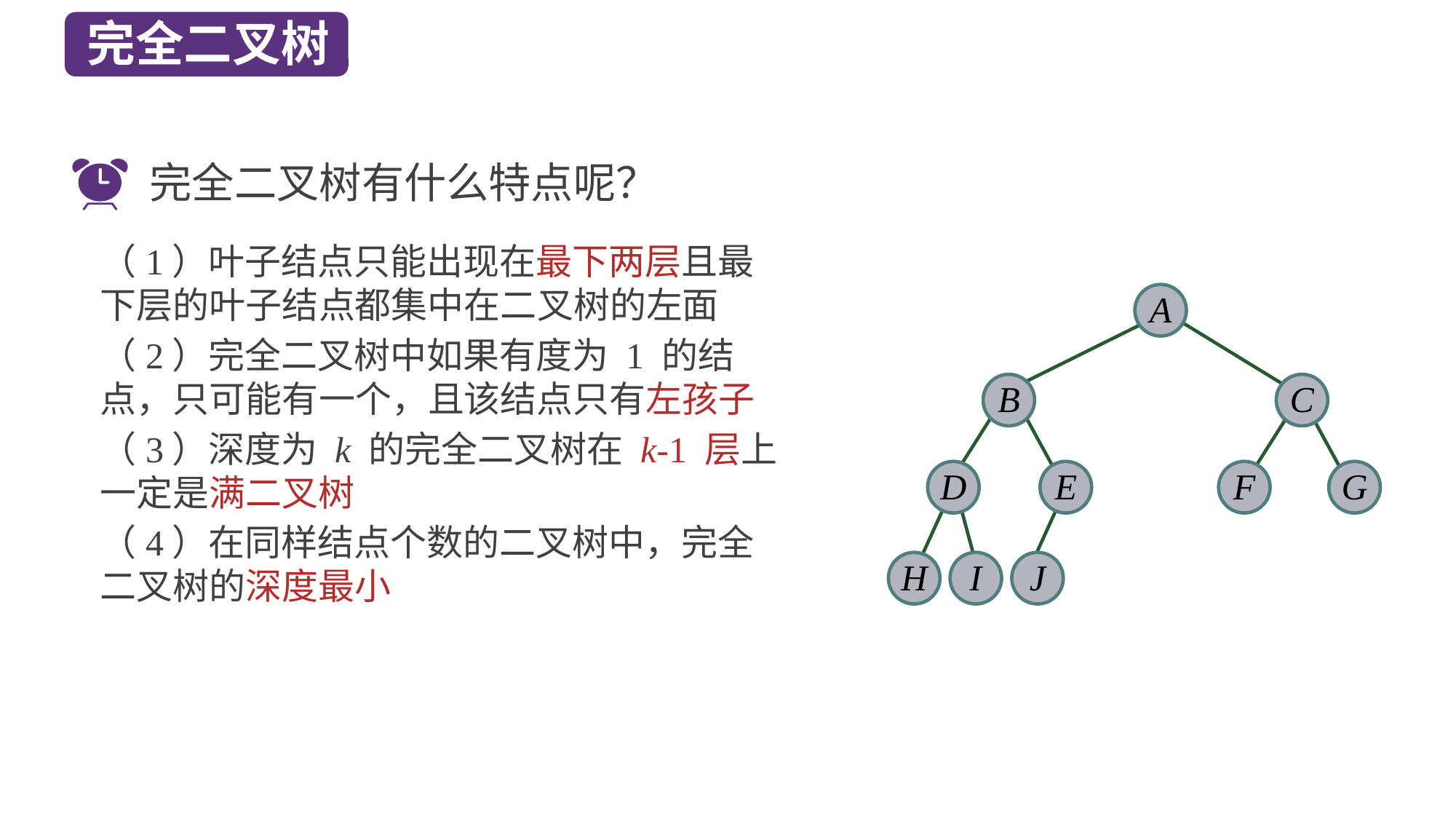

完全二叉树

完全二叉树有什么特点呢？

（1）叶子结点只能出现在最下两层且最下层的叶子结点都集中在二叉树的左面
A

B
C

D
E
F
G

H
I
J
（2）完全二叉树中如果有度为 1 的结点，只可能有一个，且该结点只有左孩子
（3）深度为 k 的完全二叉树在 k-1 层上一定是满二叉树
（4）在同样结点个数的二叉树中，完全二叉树的深度最小